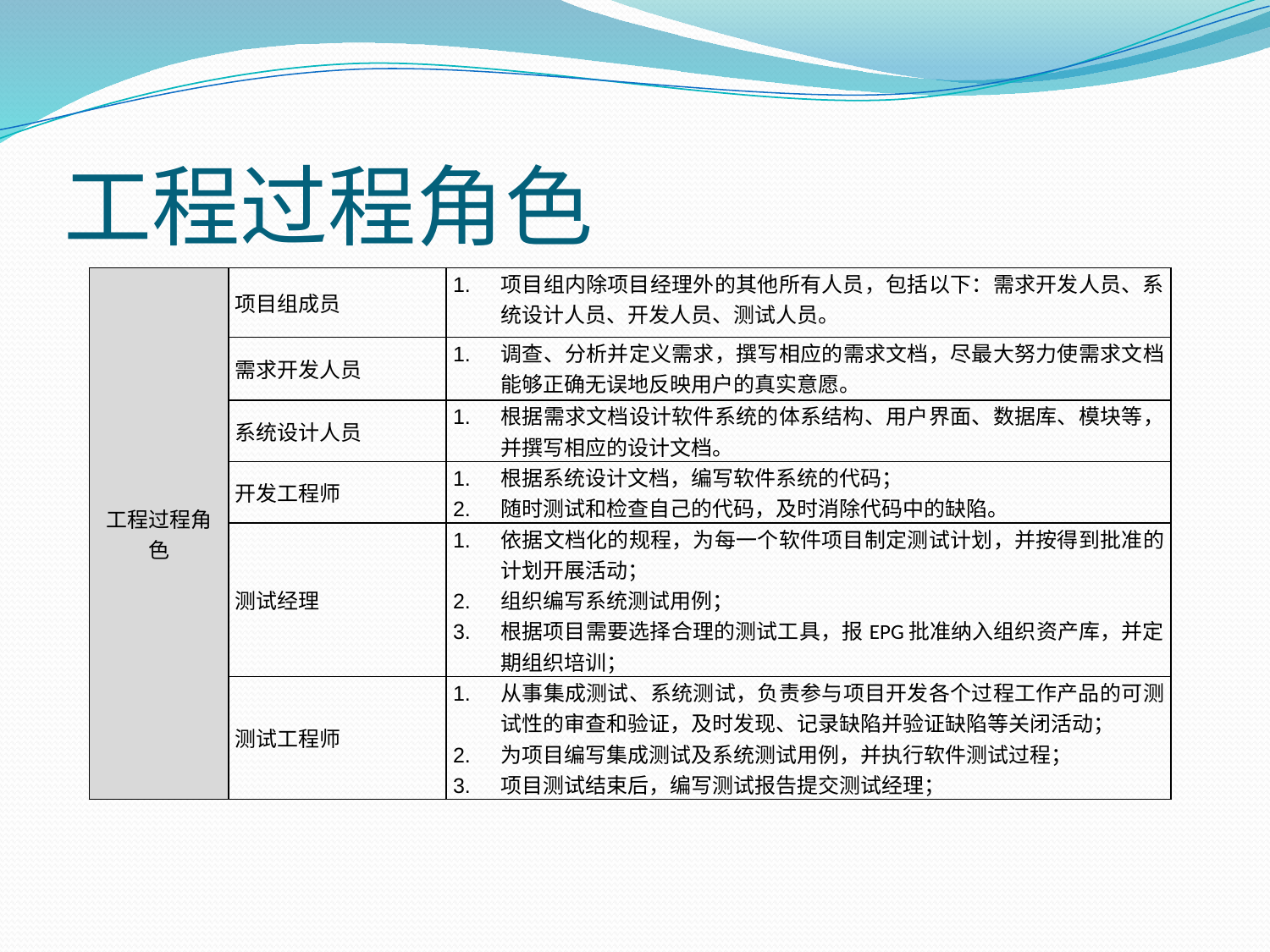

# 工程过程角色
| 工程过程角色 | 项目组成员 | 项目组内除项目经理外的其他所有人员，包括以下：需求开发人员、系统设计人员、开发人员、测试人员。 |
| --- | --- | --- |
|  | 需求开发人员 | 调查、分析并定义需求，撰写相应的需求文档，尽最大努力使需求文档能够正确无误地反映用户的真实意愿。 |
|  | 系统设计人员 | 根据需求文档设计软件系统的体系结构、用户界面、数据库、模块等，并撰写相应的设计文档。 |
|  | 开发工程师 | 根据系统设计文档，编写软件系统的代码； 随时测试和检查自己的代码，及时消除代码中的缺陷。 |
|  | 测试经理 | 依据文档化的规程，为每一个软件项目制定测试计划，并按得到批准的计划开展活动； 组织编写系统测试用例； 根据项目需要选择合理的测试工具，报EPG批准纳入组织资产库，并定期组织培训； |
|  | 测试工程师 | 从事集成测试、系统测试，负责参与项目开发各个过程工作产品的可测试性的审查和验证，及时发现、记录缺陷并验证缺陷等关闭活动； 为项目编写集成测试及系统测试用例，并执行软件测试过程； 项目测试结束后，编写测试报告提交测试经理； |